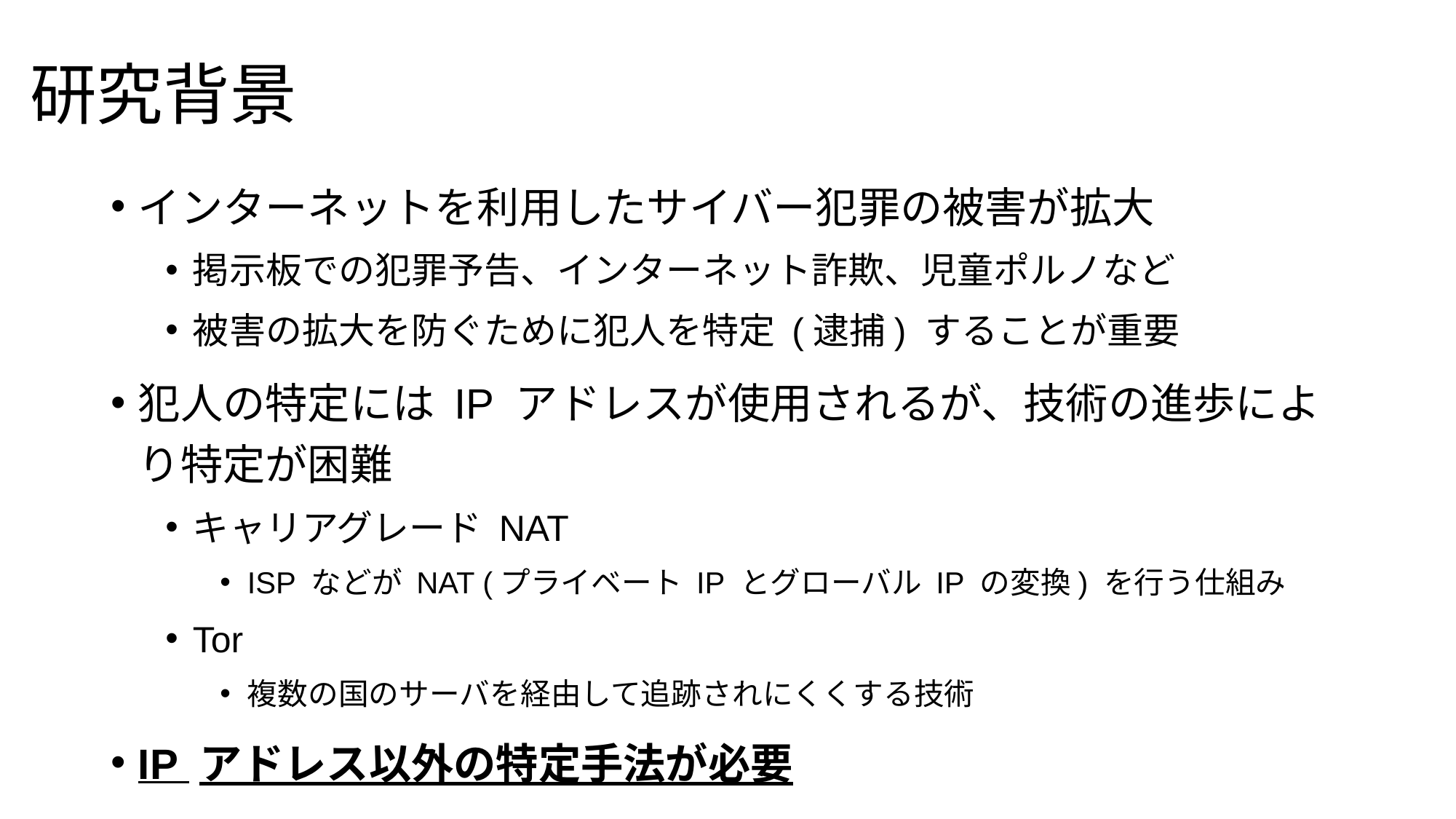

# 研究背景
インターネットを利用したサイバー犯罪の被害が拡大
掲示板での犯罪予告、インターネット詐欺、児童ポルノなど
被害の拡大を防ぐために犯人を特定 (逮捕) することが重要
犯人の特定には IP アドレスが使用されるが、技術の進歩により特定が困難
キャリアグレード NAT
ISP などが NAT (プライベート IP とグローバル IP の変換) を行う仕組み
Tor
複数の国のサーバを経由して追跡されにくくする技術
IP アドレス以外の特定手法が必要